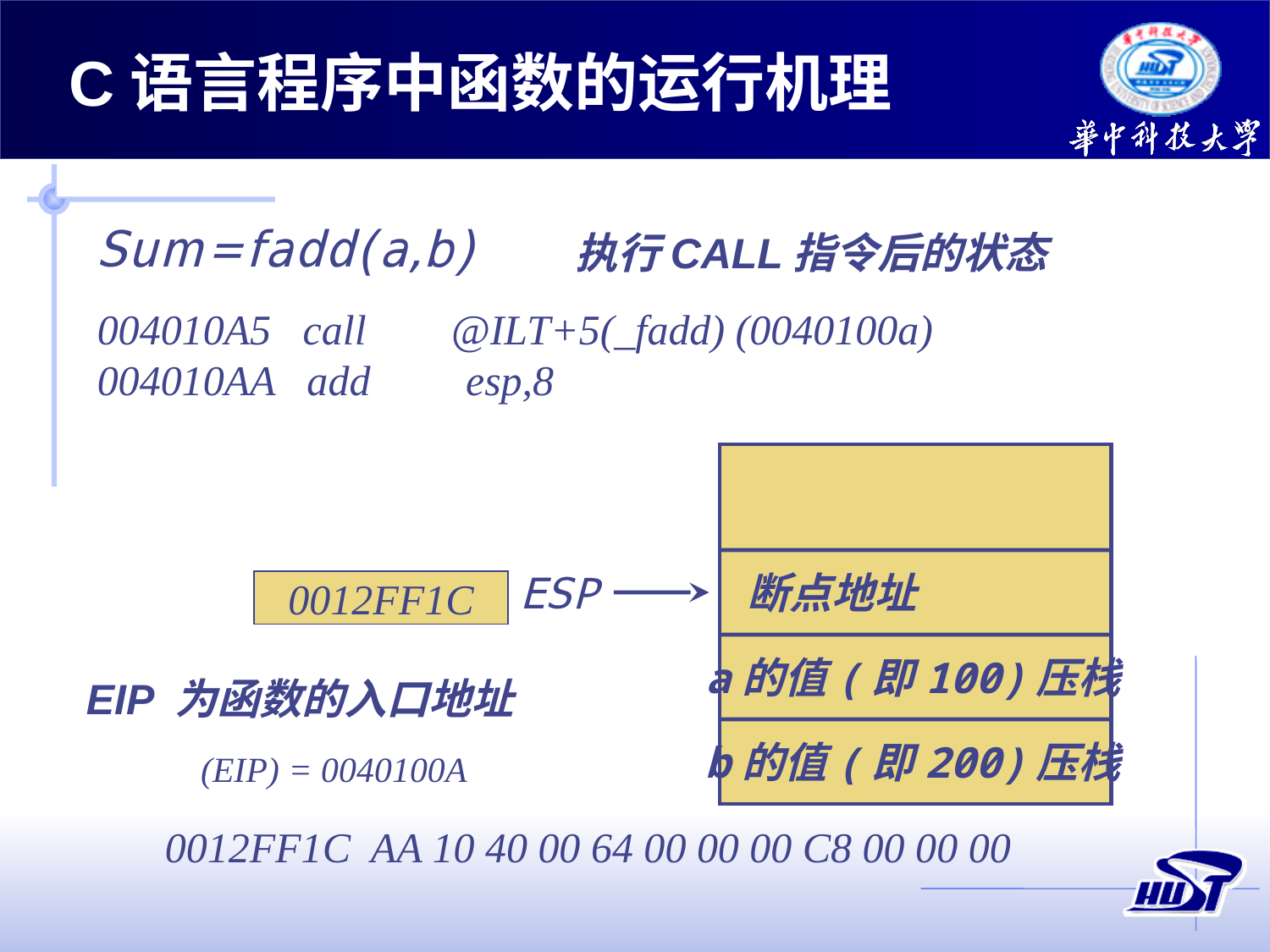

C语言程序中函数的运行机理
Sum=fadd(a,b)
执行CALL指令后的状态
004010A5   call        @ILT+5(_fadd) (0040100a)
004010AA   add         esp,8

ESP
断点地址
0012FF1C

a的值(即100)压栈
EIP 为函数的入口地址

b的值(即200)压栈
(EIP) = 0040100A
0012FF1C  AA 10 40 00 64 00 00 00 C8 00 00 00